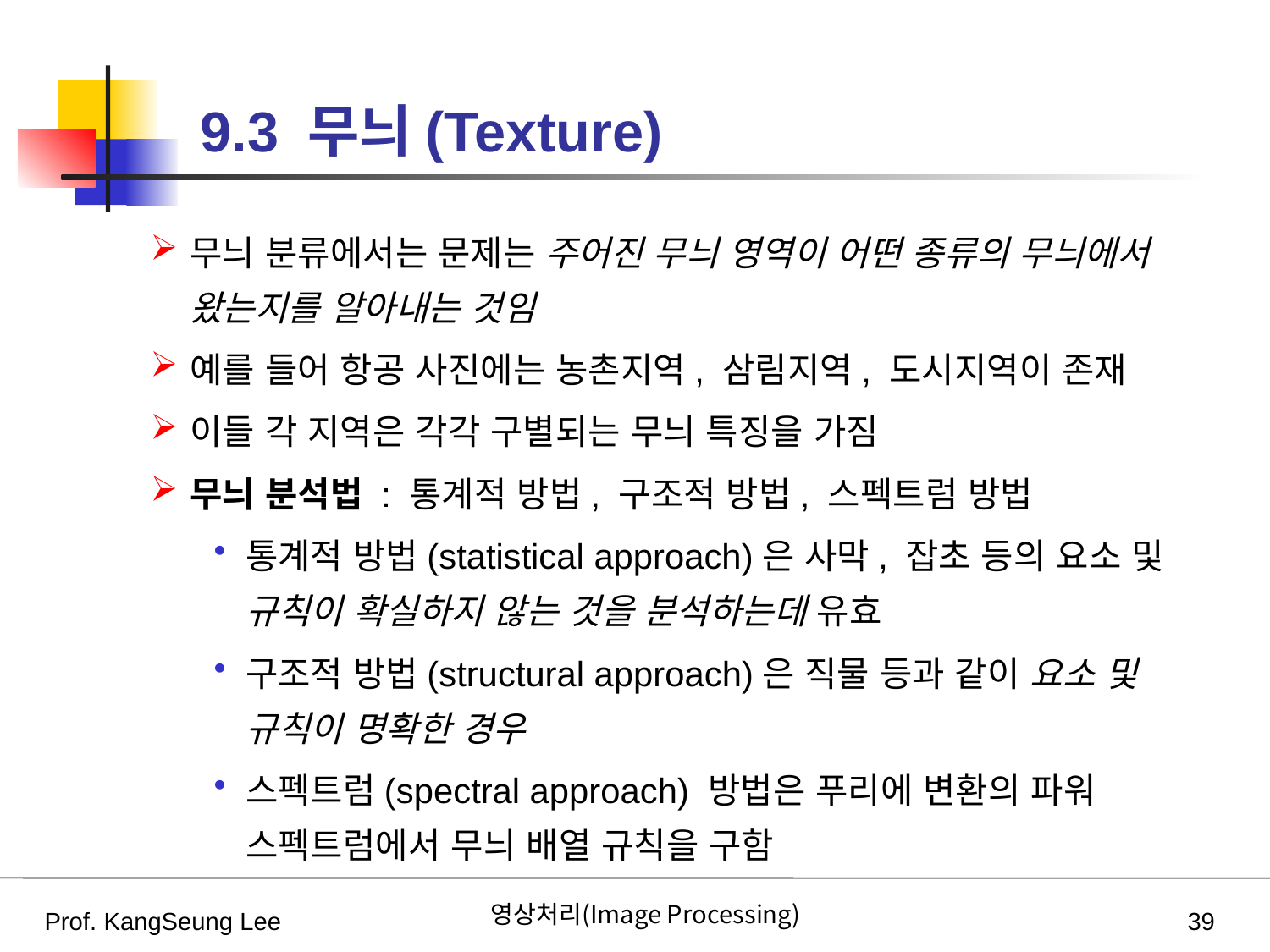

# 9.3 무늬(Texture)
무늬 분류에서는 문제는 주어진 무늬 영역이 어떤 종류의 무늬에서 왔는지를 알아내는 것임
예를 들어 항공 사진에는 농촌지역, 삼림지역, 도시지역이 존재
이들 각 지역은 각각 구별되는 무늬 특징을 가짐
무늬 분석법 : 통계적 방법, 구조적 방법, 스펙트럼 방법
통계적 방법(statistical approach)은 사막, 잡초 등의 요소 및 규칙이 확실하지 않는 것을 분석하는데 유효
구조적 방법(structural approach)은 직물 등과 같이 요소 및 규칙이 명확한 경우
스펙트럼(spectral approach) 방법은 푸리에 변환의 파워 스펙트럼에서 무늬 배열 규칙을 구함
Prof. KangSeung Lee
영상처리(Image Processing)
39